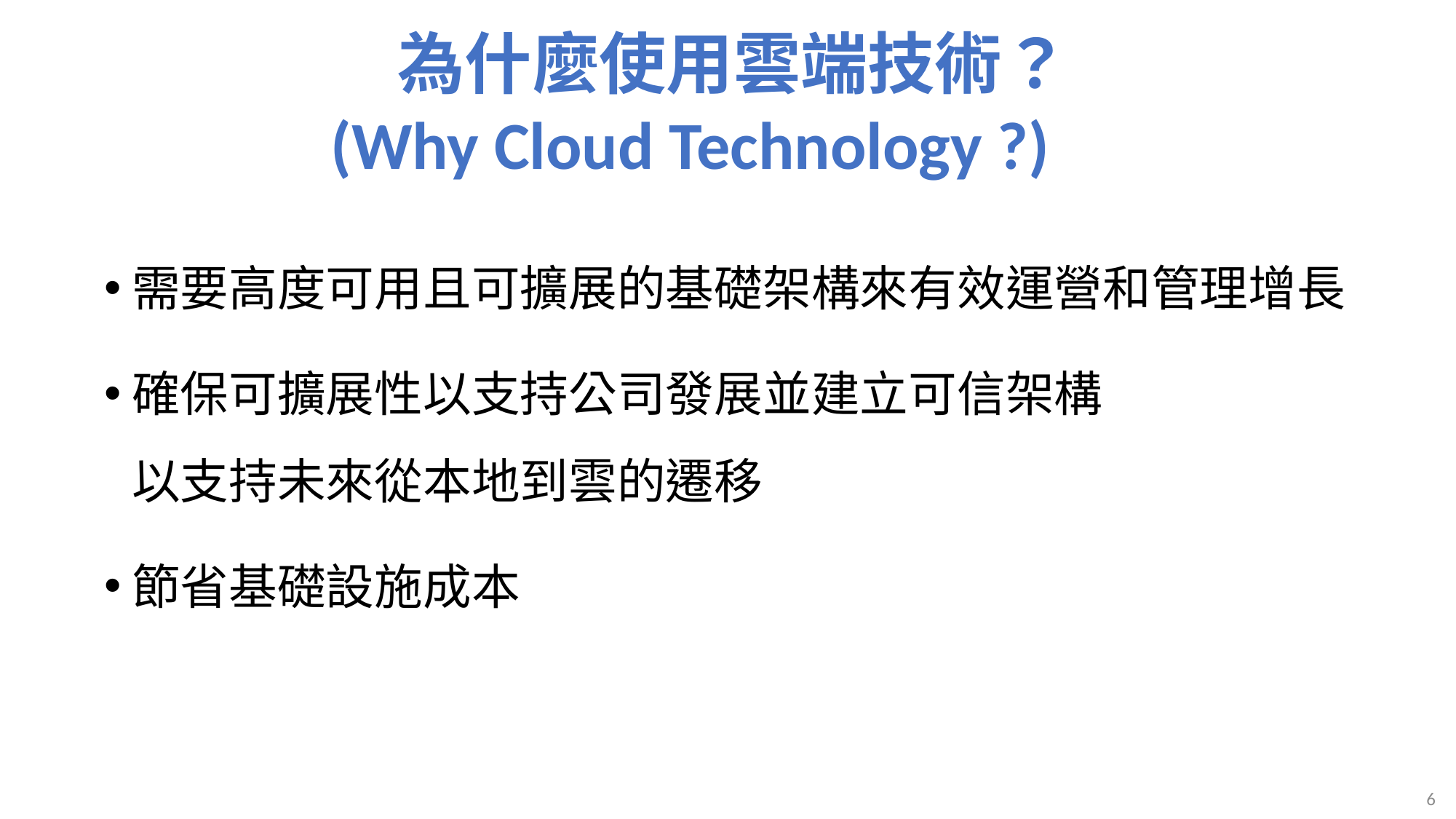

# 為什麼使用雲端技術？ (Why Cloud Technology ?)
需要高度可用且可擴展的基礎架構來有效運營和管理增長
確保可擴展性以支持公司發展並建立可信架構
以支持未來從本地到雲的遷移
節省基礎設施成本
6